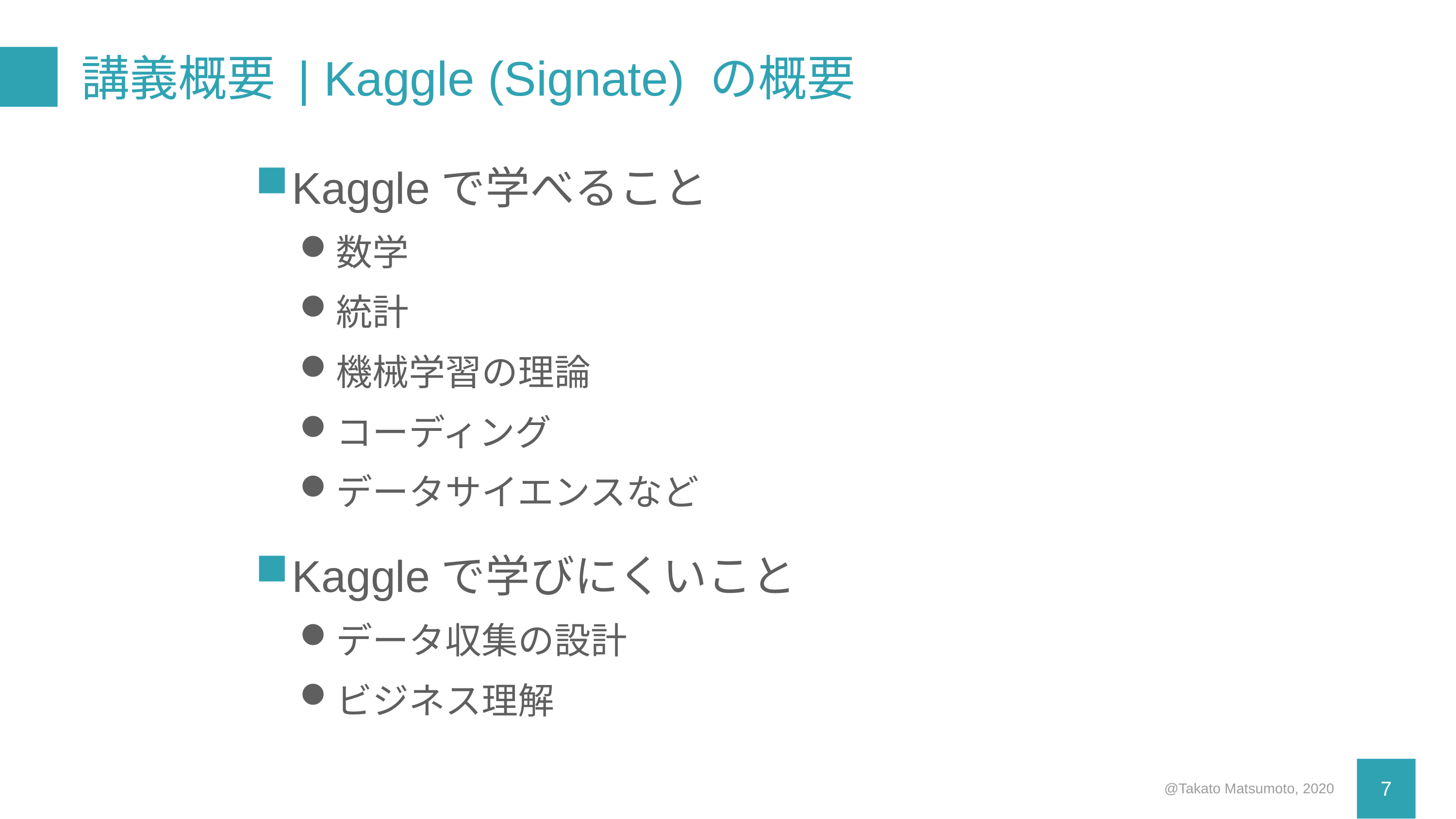

# 講義概要 | Kaggle (Signate) の概要
Kaggleで学べること
数学
統計
機械学習の理論
コーディング
データサイエンスなど
Kaggleで学びにくいこと
データ収集の設計
ビジネス理解

@Takato Matsumoto, 2020
7